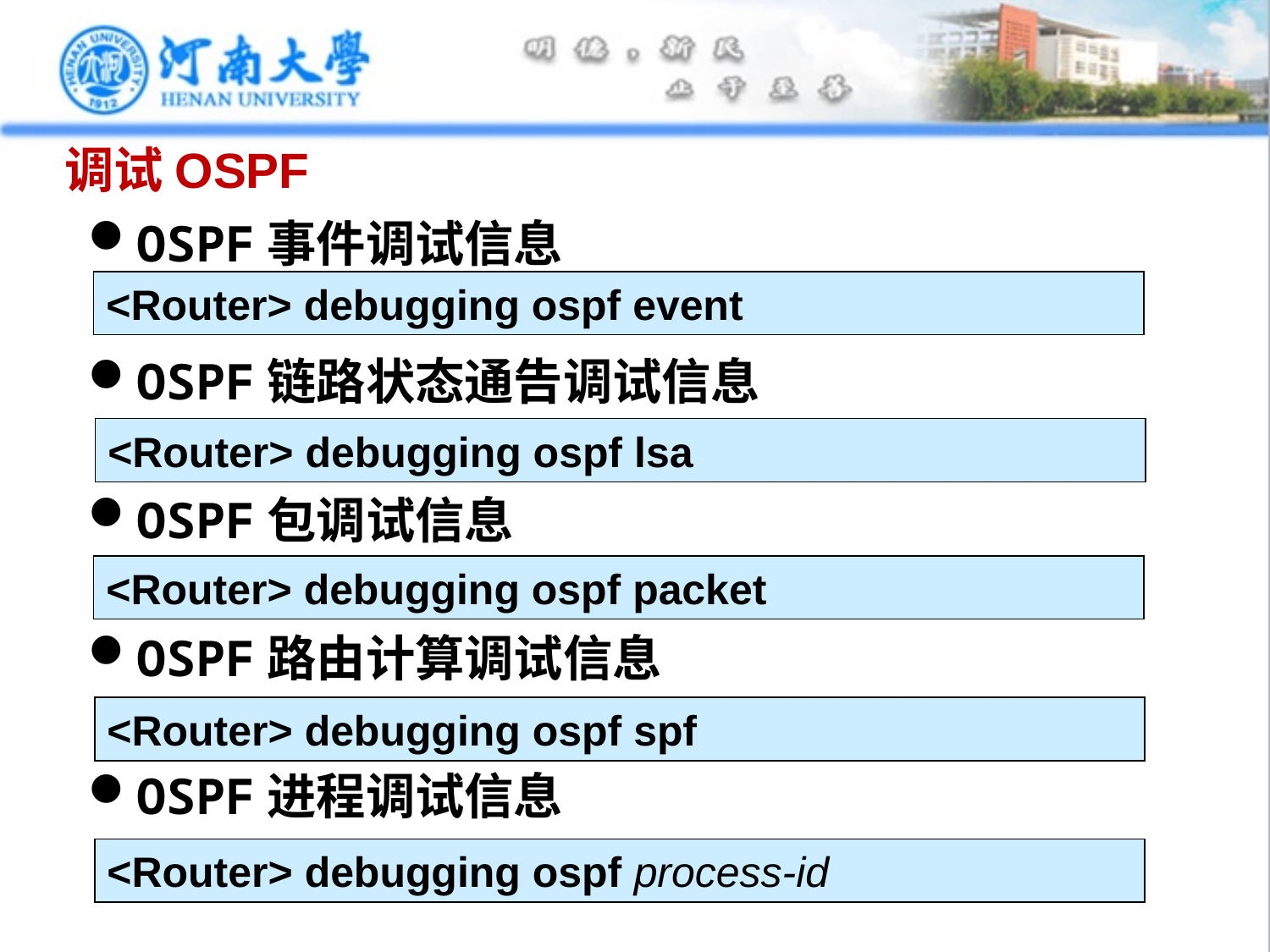

# 调试OSPF
OSPF事件调试信息

OSPF链路状态通告调试信息

OSPF包调试信息

OSPF路由计算调试信息

OSPF进程调试信息
<Router> debugging ospf event
<Router> debugging ospf lsa
<Router> debugging ospf packet
<Router> debugging ospf spf
<Router> debugging ospf process-id